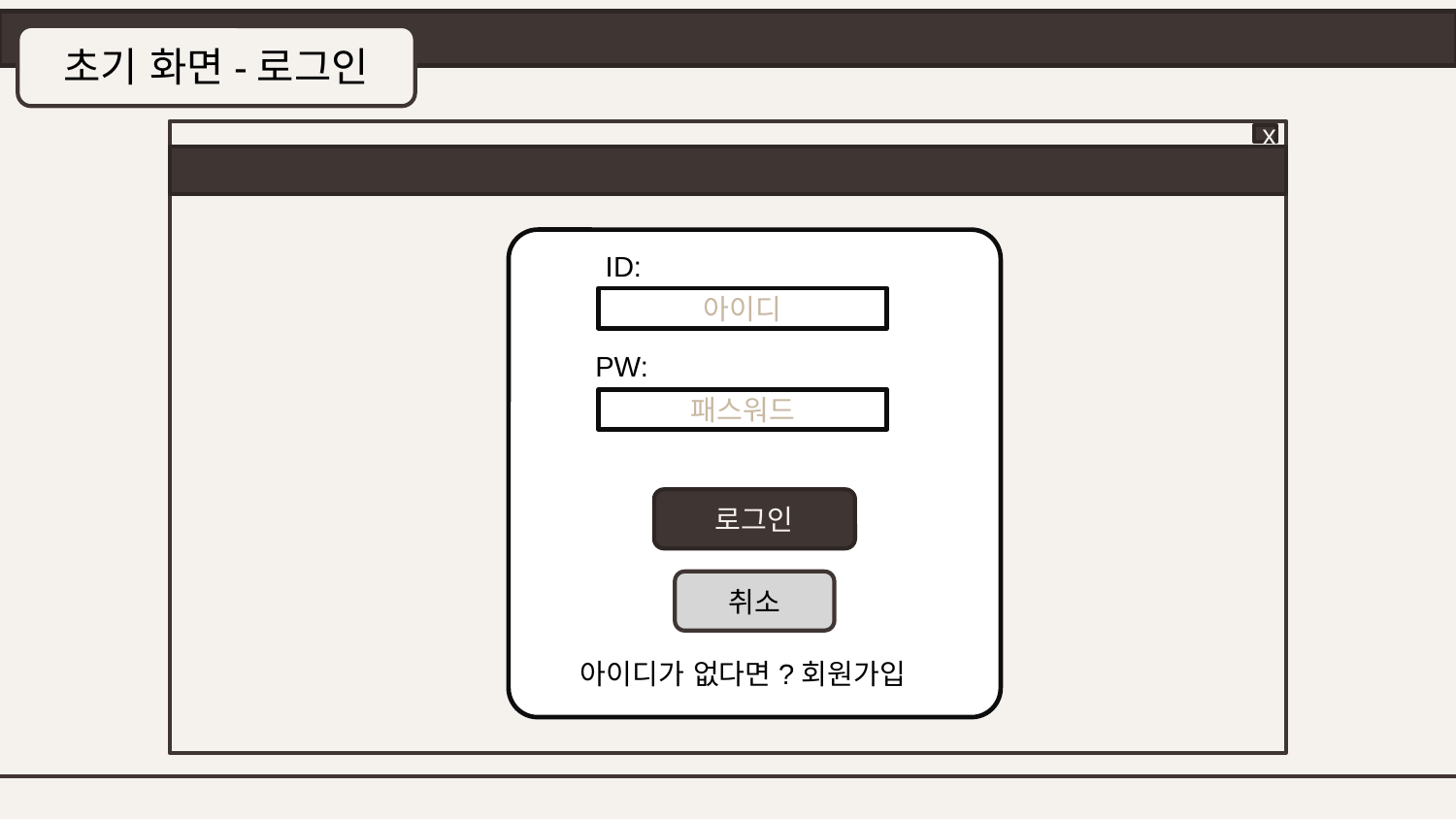

초기 화면-로그인

x

ID:
아이디
PW:
패스워드
로그인
취소
아이디가 없다면?회원가입